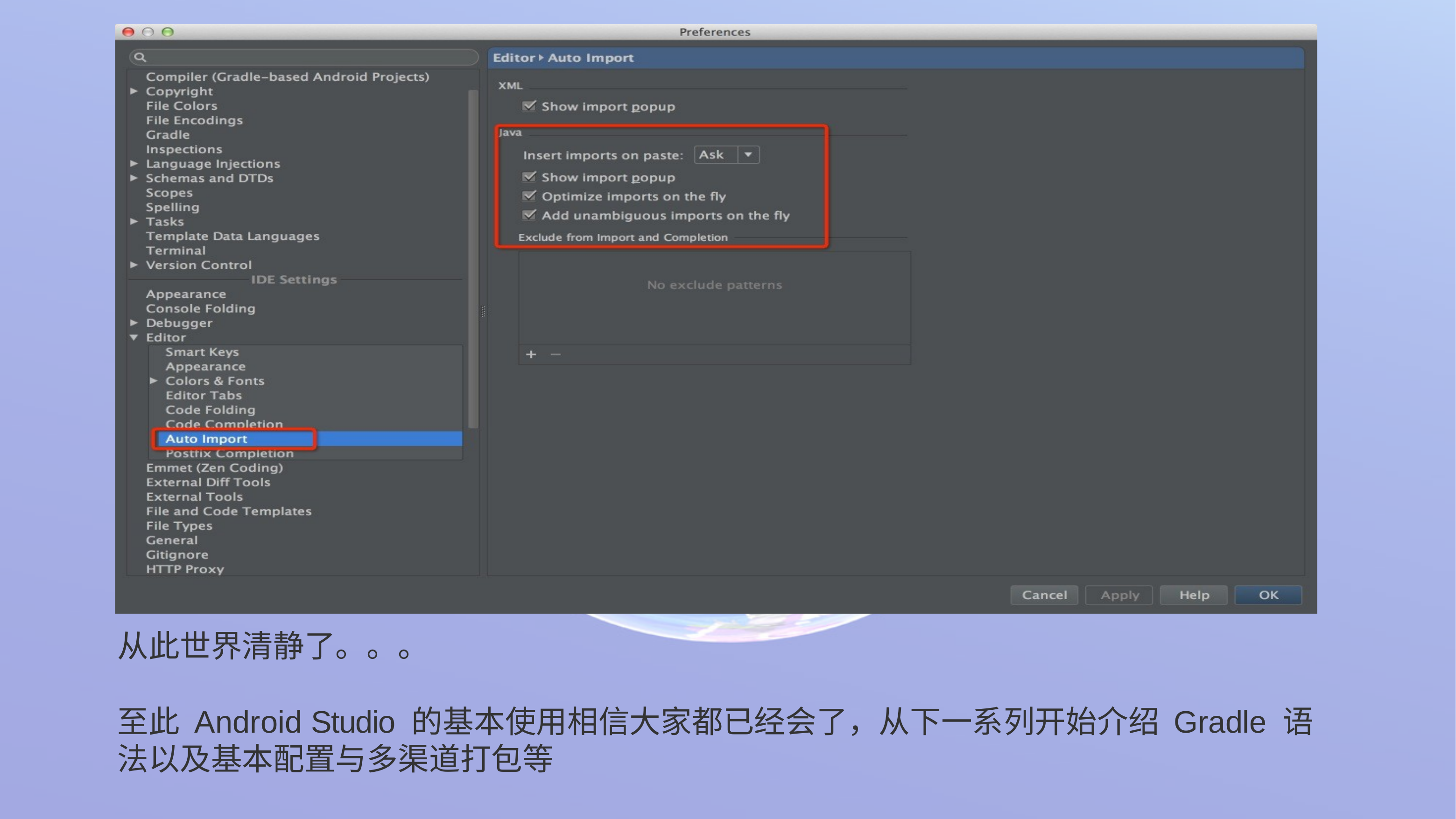

从此世界清静了。。。

至此 Android Studio 的基本使用相信大家都已经会了，从下一系列开始介绍 Gradle 语法以及基本配置与多渠道打包等
什么是 Gradle？
Gradle 是一种依赖管理工具，基于 Groovy 语言，面向 Java 应用为主，它抛弃了基于 XML 的各种繁琐配 置，取而代之的是一种基于 Groovy 的内部领域特定（DSL）语言。